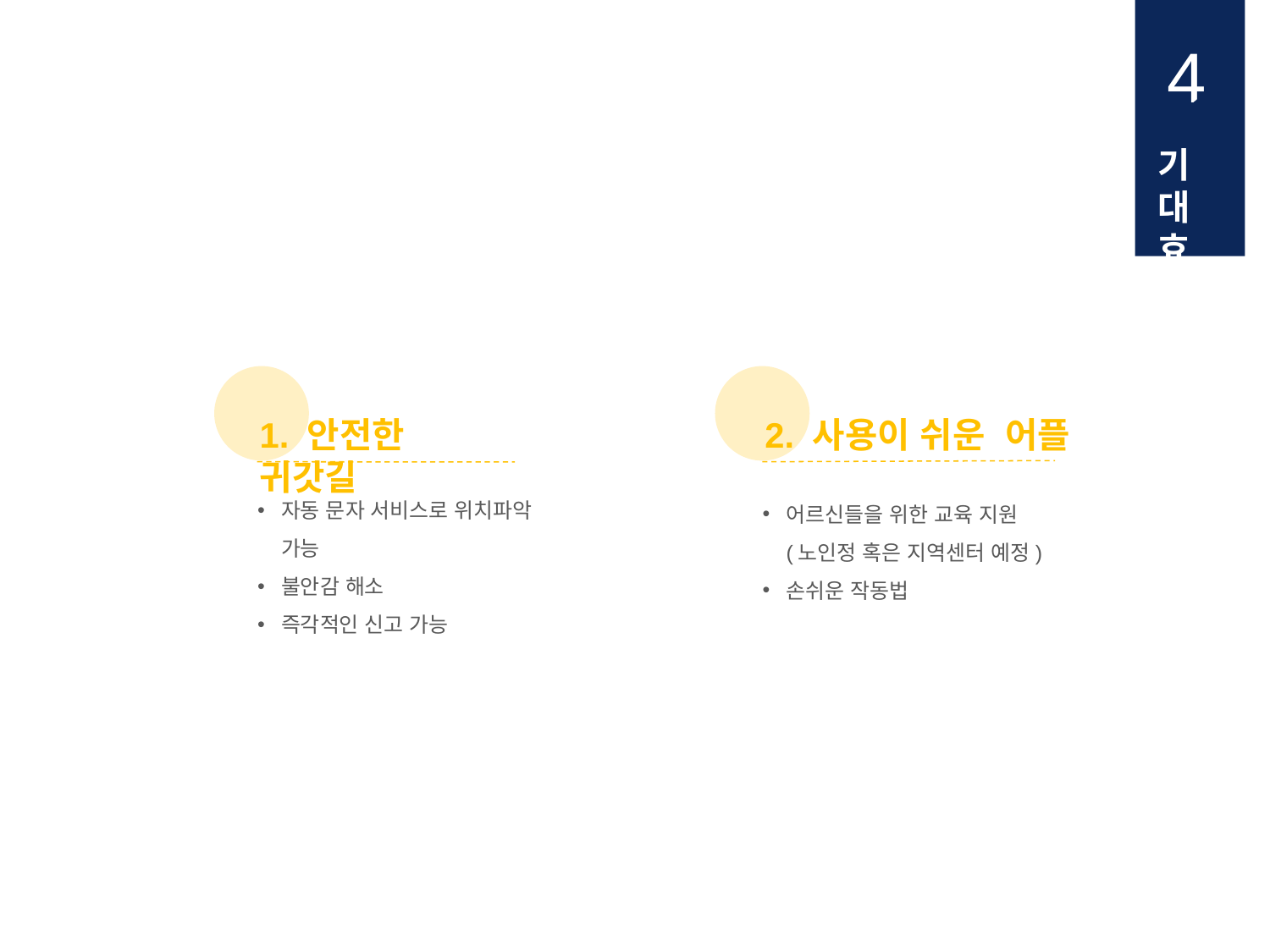

4

기대효과

1. 안전한 귀갓길
2. 사용이 쉬운  어플
자동 문자 서비스로 위치파악 가능
불안감 해소
즉각적인 신고 가능
어르신들을 위한 교육 지원
    (노인정 혹은 지역센터 예정)
손쉬운 작동법